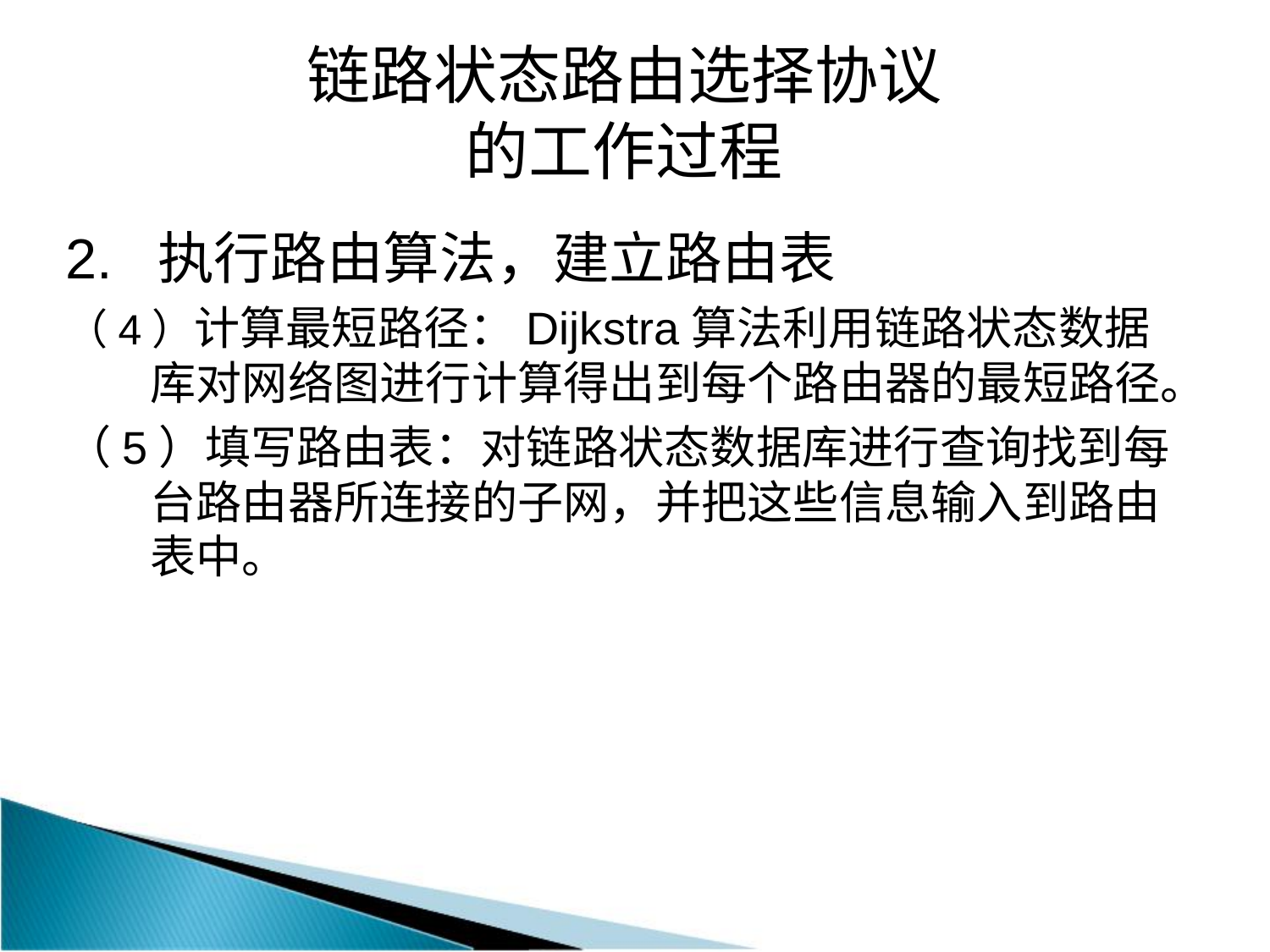

# 链路状态路由选择协议 的工作过程
2.  执行路由算法，建立路由表
（4）计算最短路径：Dijkstra算法利用链路状态数据库对网络图进行计算得出到每个路由器的最短路径。
（5）填写路由表：对链路状态数据库进行查询找到每台路由器所连接的子网，并把这些信息输入到路由表中。